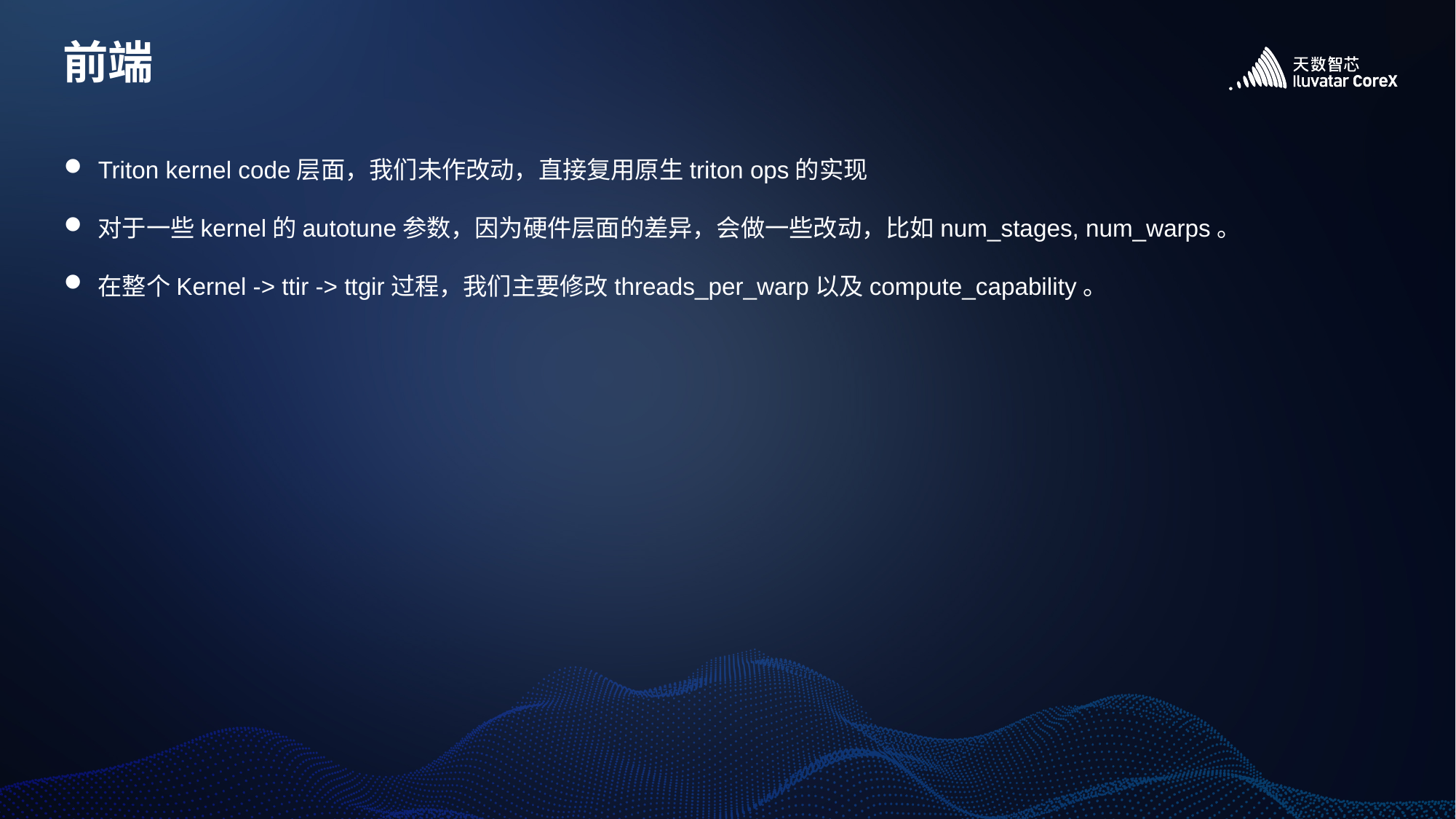

# 前端
Triton kernel code层面，我们未作改动，直接复用原生triton ops的实现
对于一些kernel的autotune参数，因为硬件层面的差异，会做一些改动，比如num_stages, num_warps。
在整个Kernel -> ttir -> ttgir过程，我们主要修改threads_per_warp以及compute_capability。